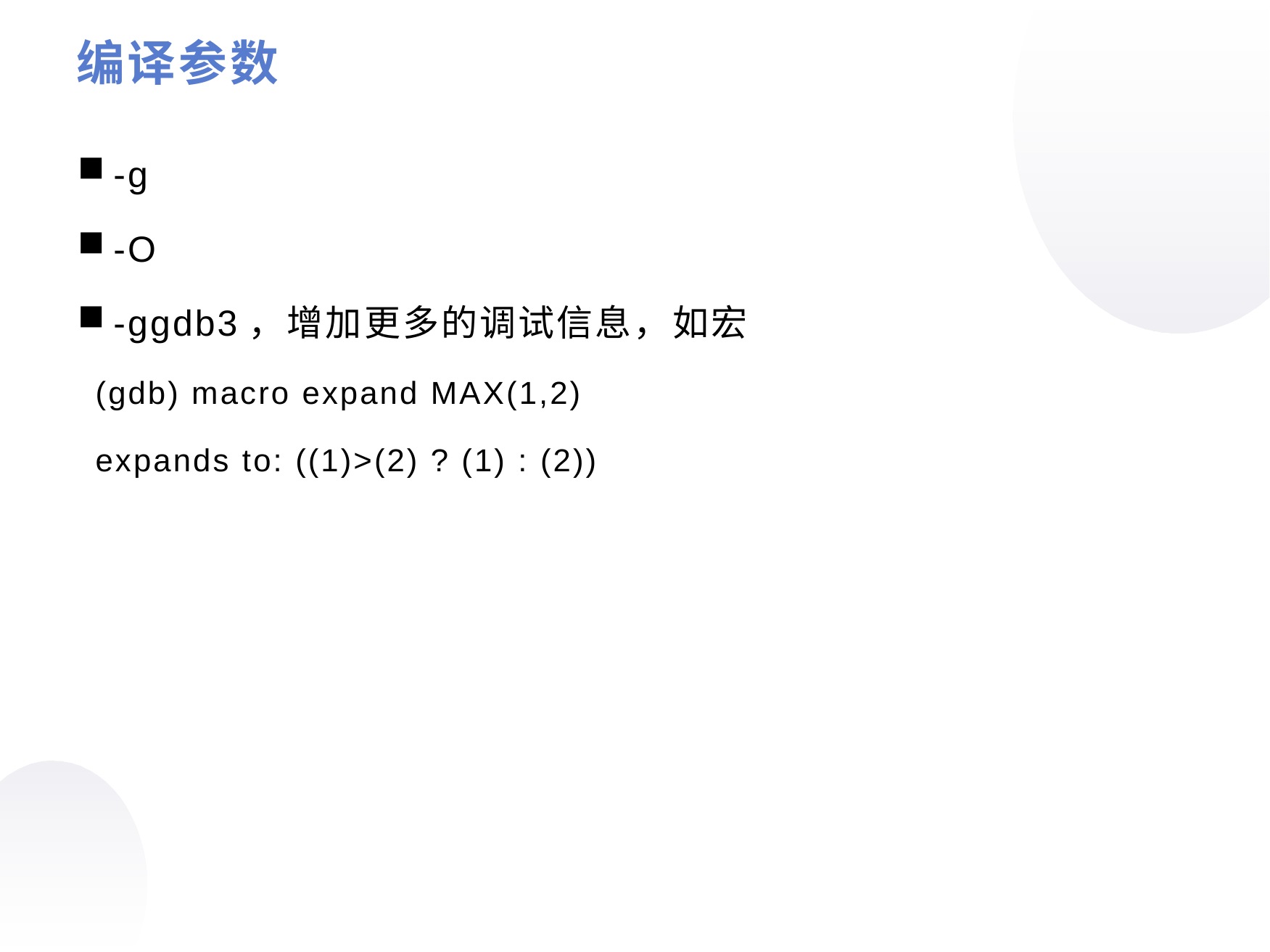

编译参数
-g
-O
-ggdb3，增加更多的调试信息，如宏
(gdb) macro expand MAX(1,2)
expands to: ((1)>(2) ? (1) : (2))